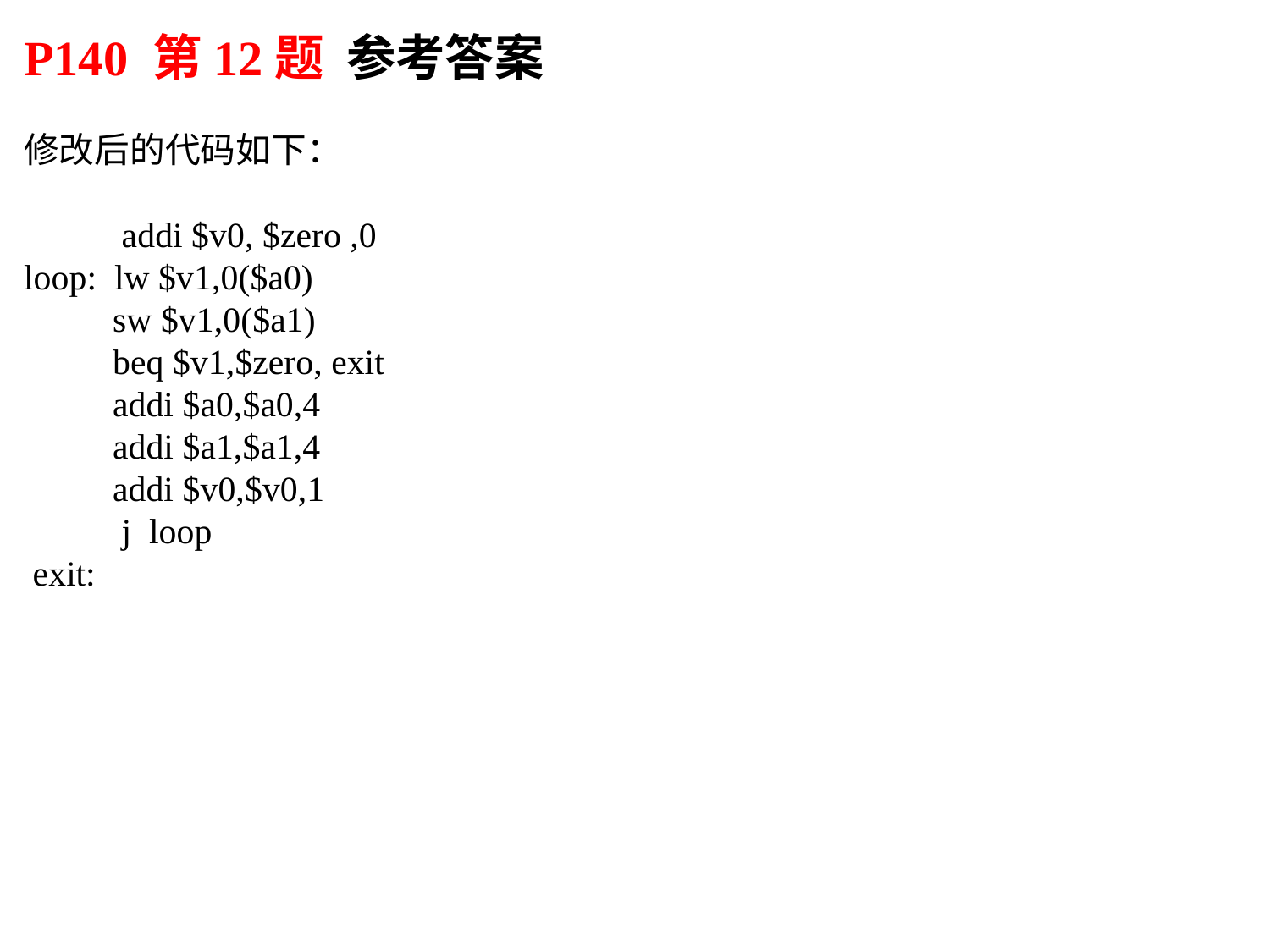

P140 第12题  参考答案

修改后的代码如下：

           addi $v0, $zero ,0
loop:  lw $v1,0($a0)
          sw $v1,0($a1)
          beq $v1,$zero, exit
          addi $a0,$a0,4
          addi $a1,$a1,4
          addi $v0,$v0,1
           j  loop
 exit: